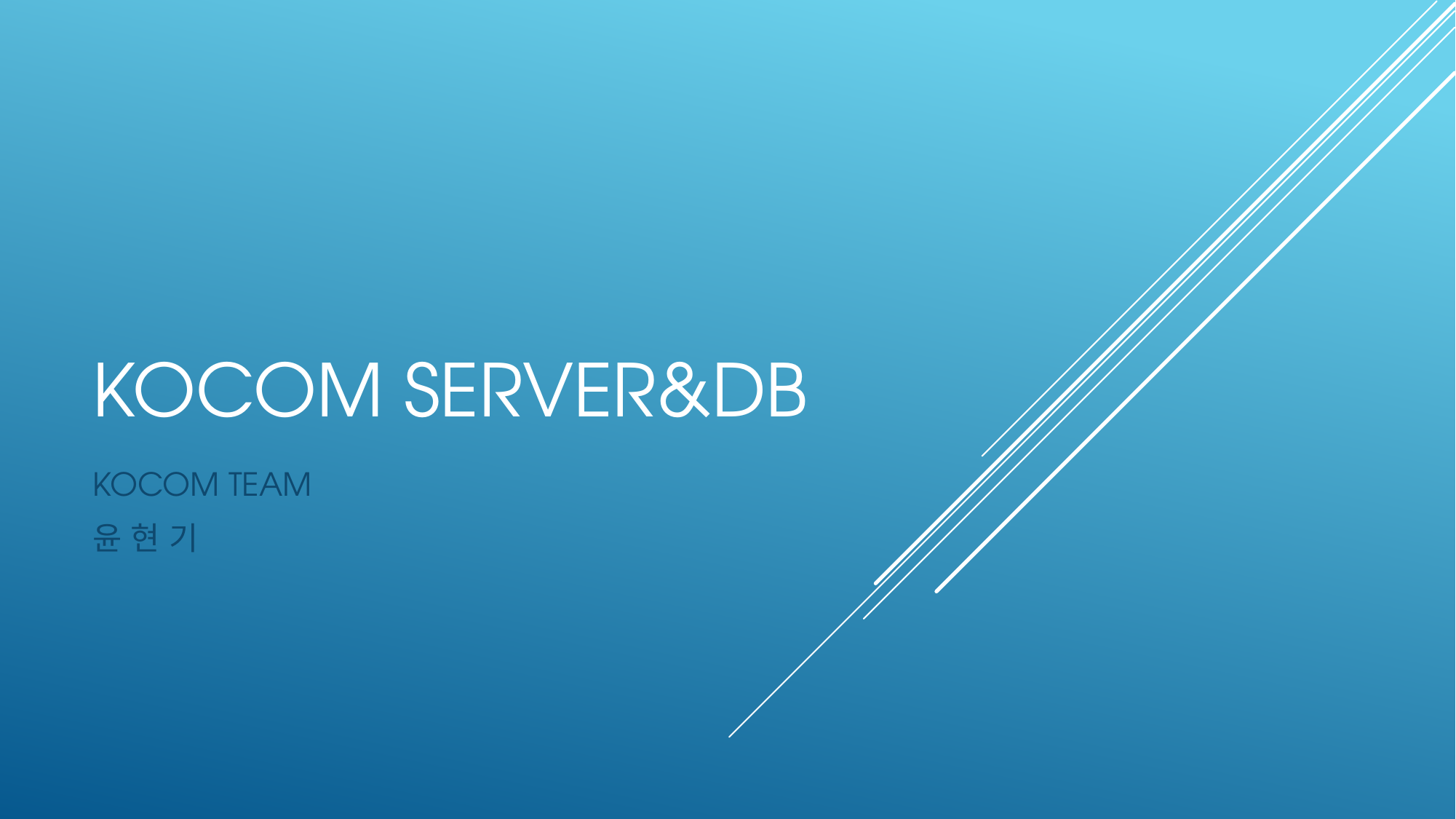

# Kocom server&DB
KOCOM TEAM
윤 현 기